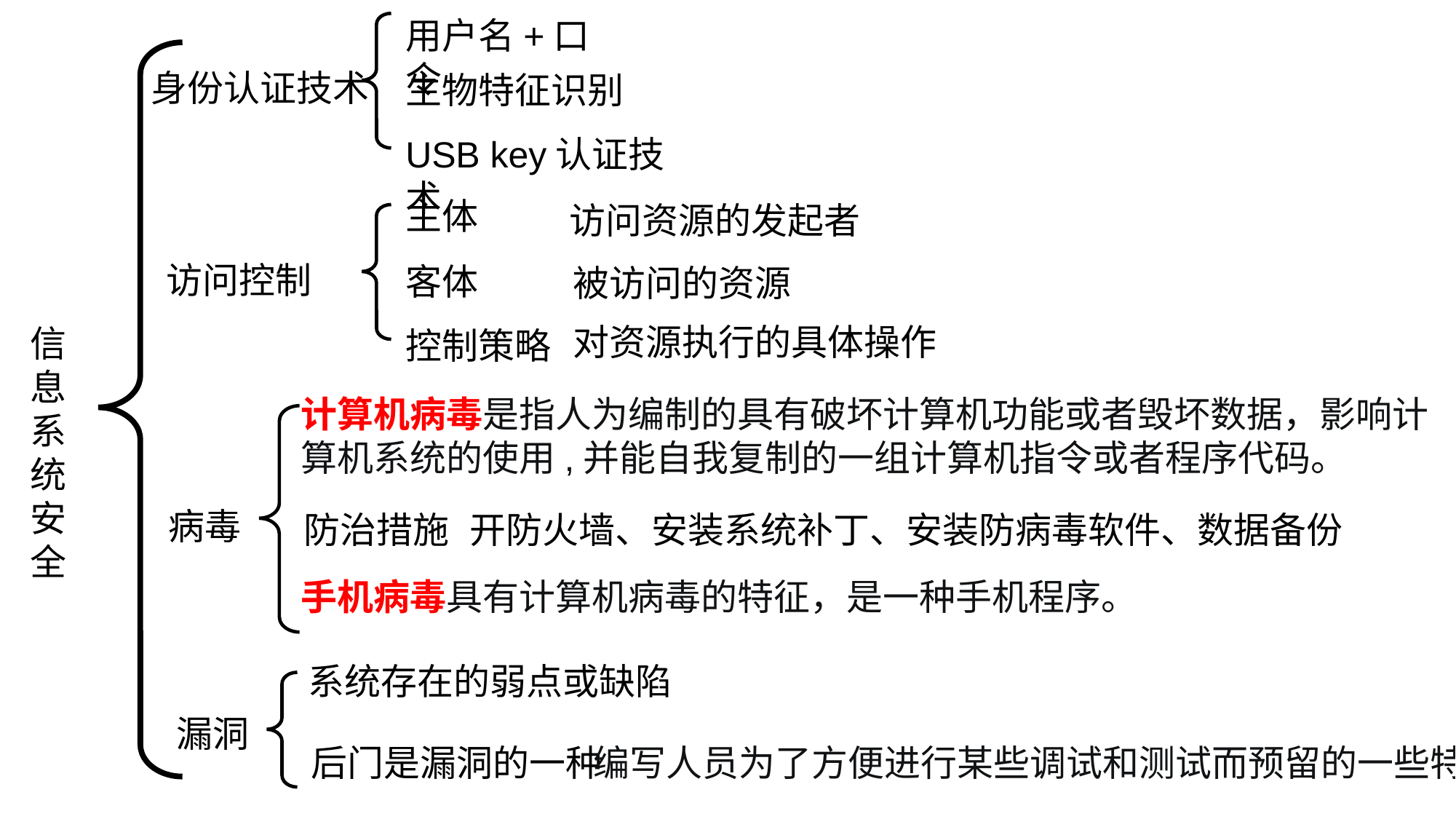

用户名+口令

身份认证技术
生物特征识别
USB key认证技术
主体
访问资源的发起者

访问控制
客体
被访问的资源
对资源执行的具体操作
信息系统安全
控制策略
计算机病毒是指人为编制的具有破坏计算机功能或者毁坏数据，影响计算机系统的使用,并能自我复制的一组计算机指令或者程序代码。

病毒
防治措施
开防火墙、安装系统补丁、安装防病毒软件、数据备份
手机病毒具有计算机病毒的特征，是一种手机程序。
系统存在的弱点或缺陷

漏洞
后门是漏洞的一种
编写人员为了方便进行某些调试和测试而预留的一些特权。